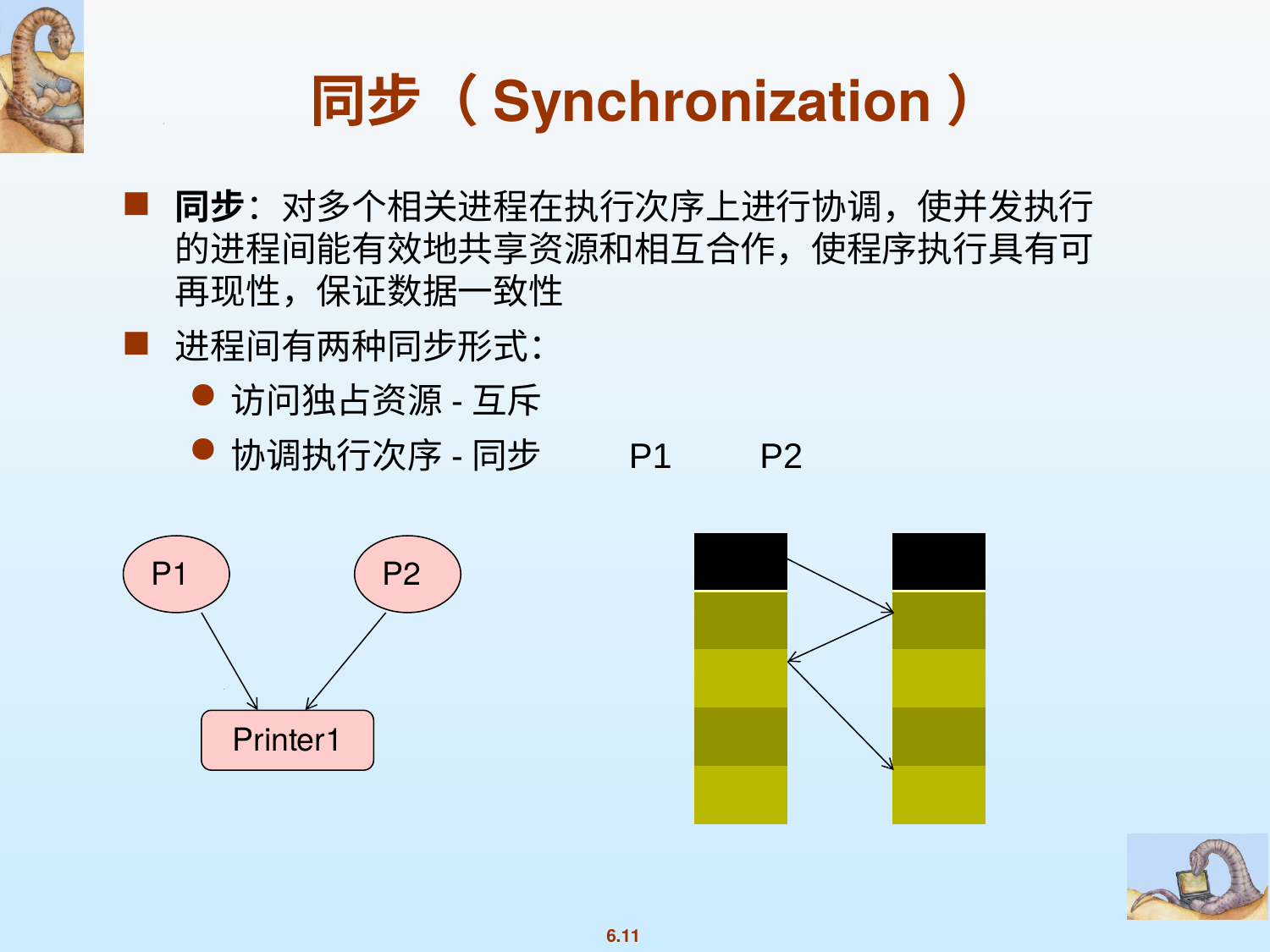

同步（Synchronization）
同步：对多个相关进程在执行次序上进行协调，使并发执行的进程间能有效地共享资源和相互合作，使程序执行具有可再现性，保证数据一致性
进程间有两种同步形式：
访问独占资源-互斥
协调执行次序-同步          P1         P2

|  |
| --- |
|  |
|  |
|  |
|  |
|  |
| --- |
|  |
|  |
|  |
|  |
P1
P2
Printer1